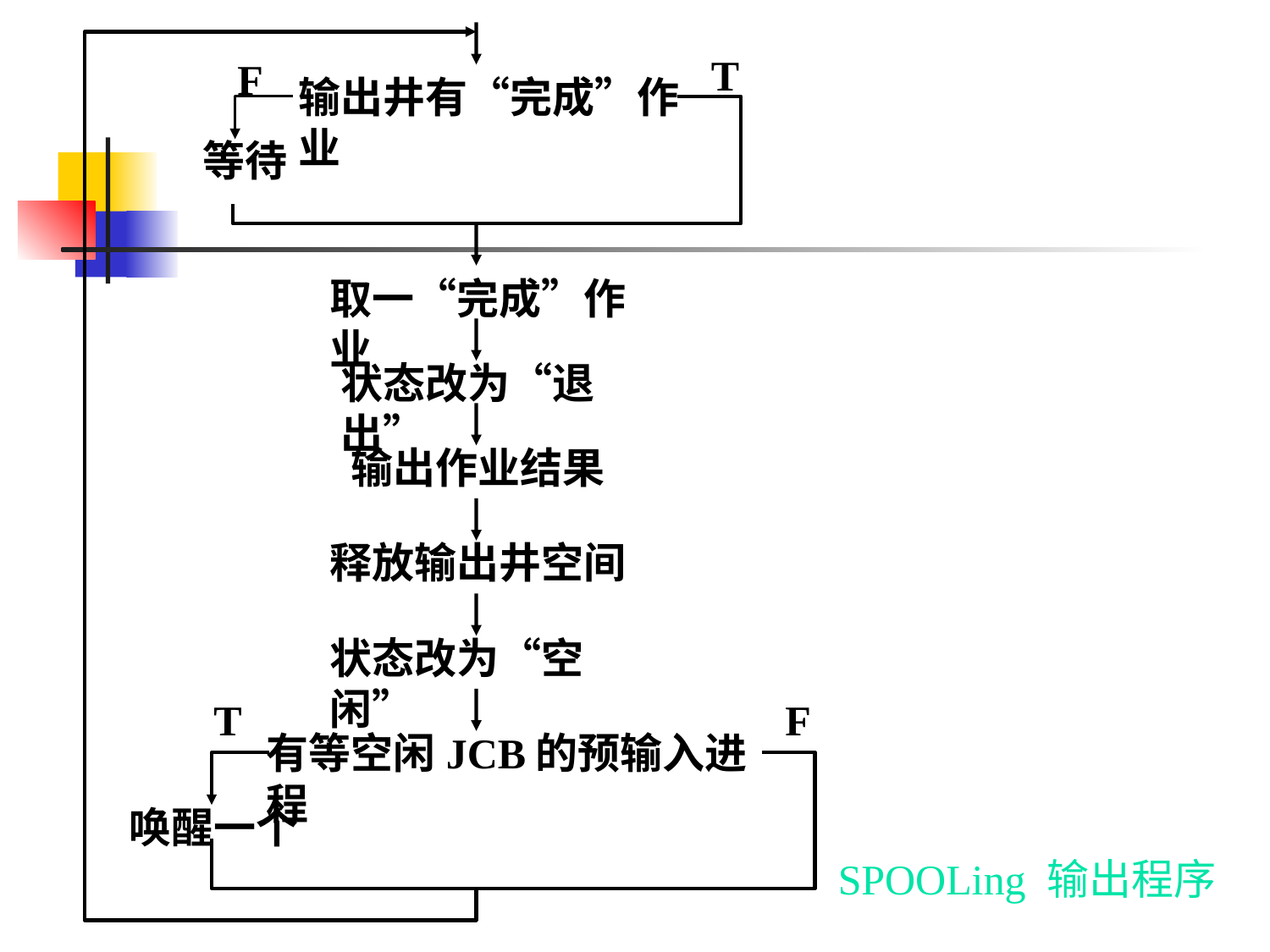

T
F
输出井有“完成”作业

等待

取一“完成”作业

状态改为“退出”

输出作业结果

释放输出井空间

状态改为“空闲”
T
F

有等空闲JCB的预输入进程

唤醒一个
SPOOLing 输出程序